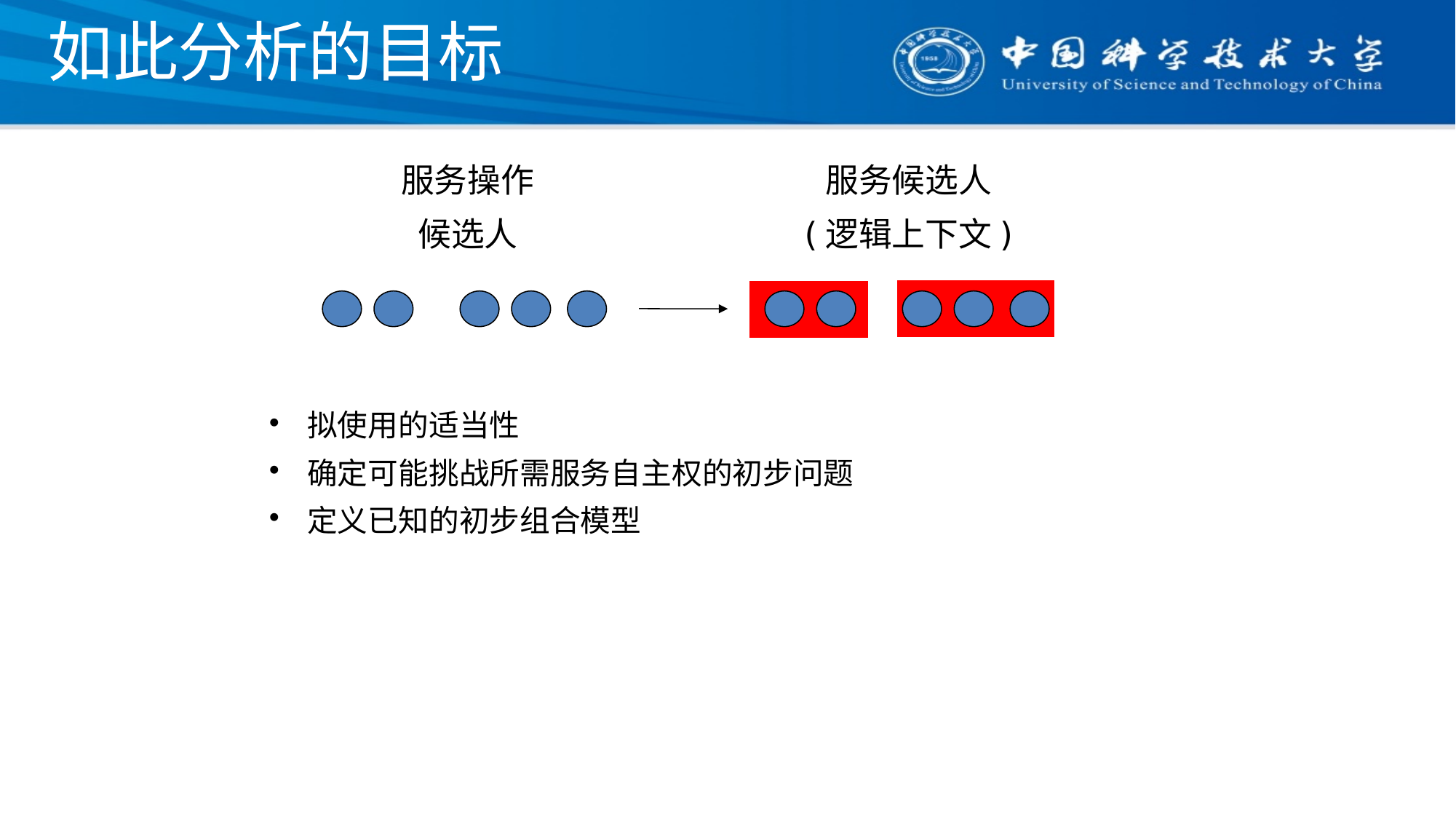

# 如此分析的目标
服务操作
候选人
服务候选人
(逻辑上下文)

拟使用的适当性
确定可能挑战所需服务自主权的初步问题
定义已知的初步组合模型